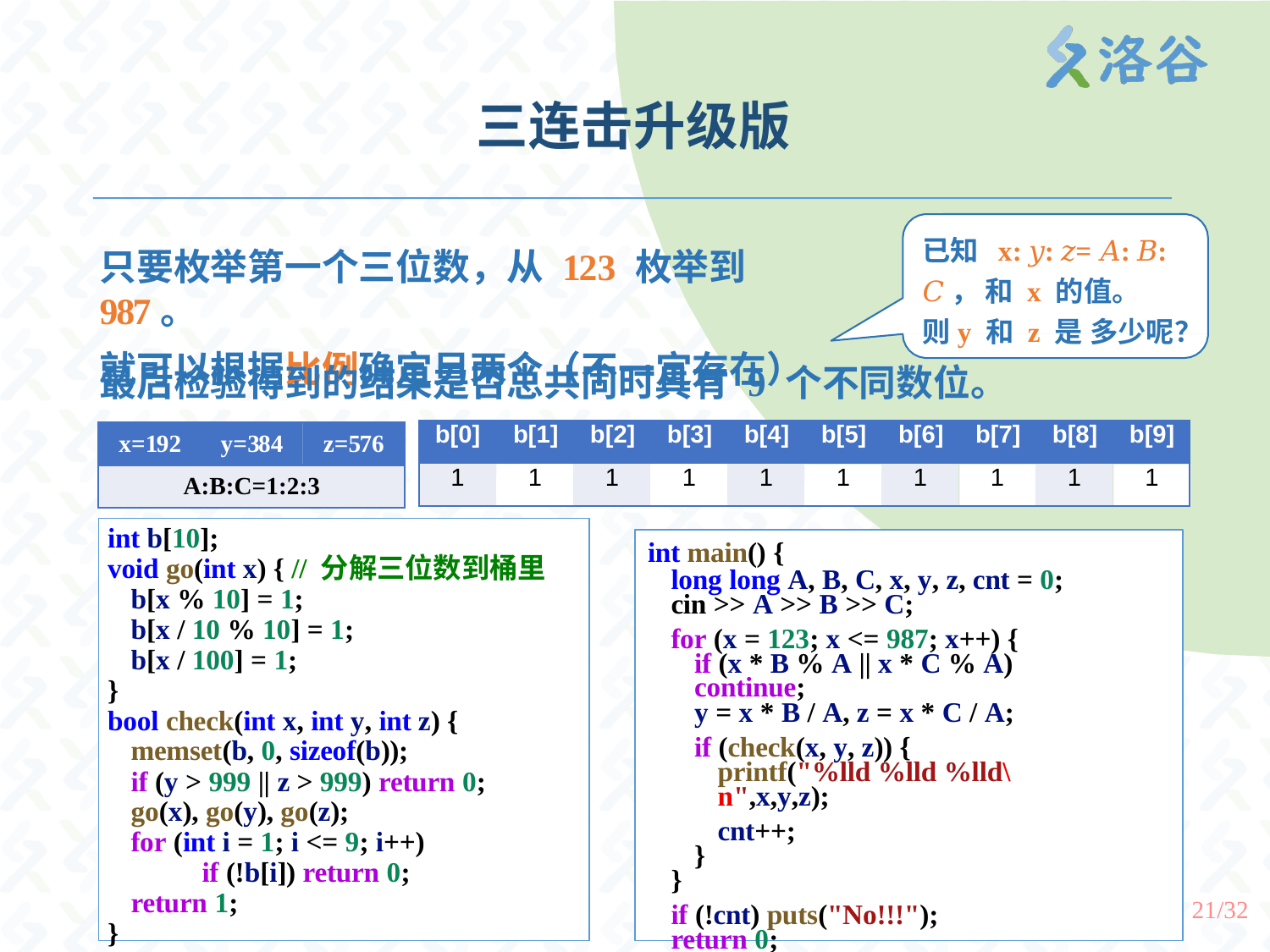

# 三连击升级版

已知  x: 𝑦: 𝑧= 𝐴: 𝐵: 𝐶， 和 x 的值。
则y 和 z 是 多少呢？
只要枚举第一个三位数，从 123 枚举到 987。

就可以根据比例确定另两个（不一定存在）
最后检验得到的结果是否总共同时具有 9 个不同数位。
| b[0] | b[1] | b[2] | b[3] | b[4] | b[5] | b[6] | b[7] | b[8] | b[9] |
| --- | --- | --- | --- | --- | --- | --- | --- | --- | --- |
| 1 | 1 | 1 | 1 | 1 | 1 | 1 | 1 | 1 | 1 |

x=192	y=384	z=576

A:B:C=1:2:3

int b[10];
void go(int x) { // 分解三位数到桶里
b[x % 10] = 1;
b[x / 10 % 10] = 1;
b[x / 100] = 1;
}
bool check(int x, int y, int z) {
memset(b, 0, sizeof(b));
if (y > 999 || z > 999) return 0;
go(x), go(y), go(z);
for (int i = 1; i <= 9; i++)
if (!b[i]) return 0;
return 1;
}

int main() {
long long A, B, C, x, y, z, cnt = 0; cin >> A >> B >> C;
for (x = 123; x <= 987; x++) {
if (x * B % A || x * C % A) continue;
y = x * B / A, z = x * C / A;
if (check(x, y, z)) {
printf("%lld %lld %lld\n",x,y,z);
cnt++;
}
}
if (!cnt) puts("No!!!");
return 0;
}
21/32